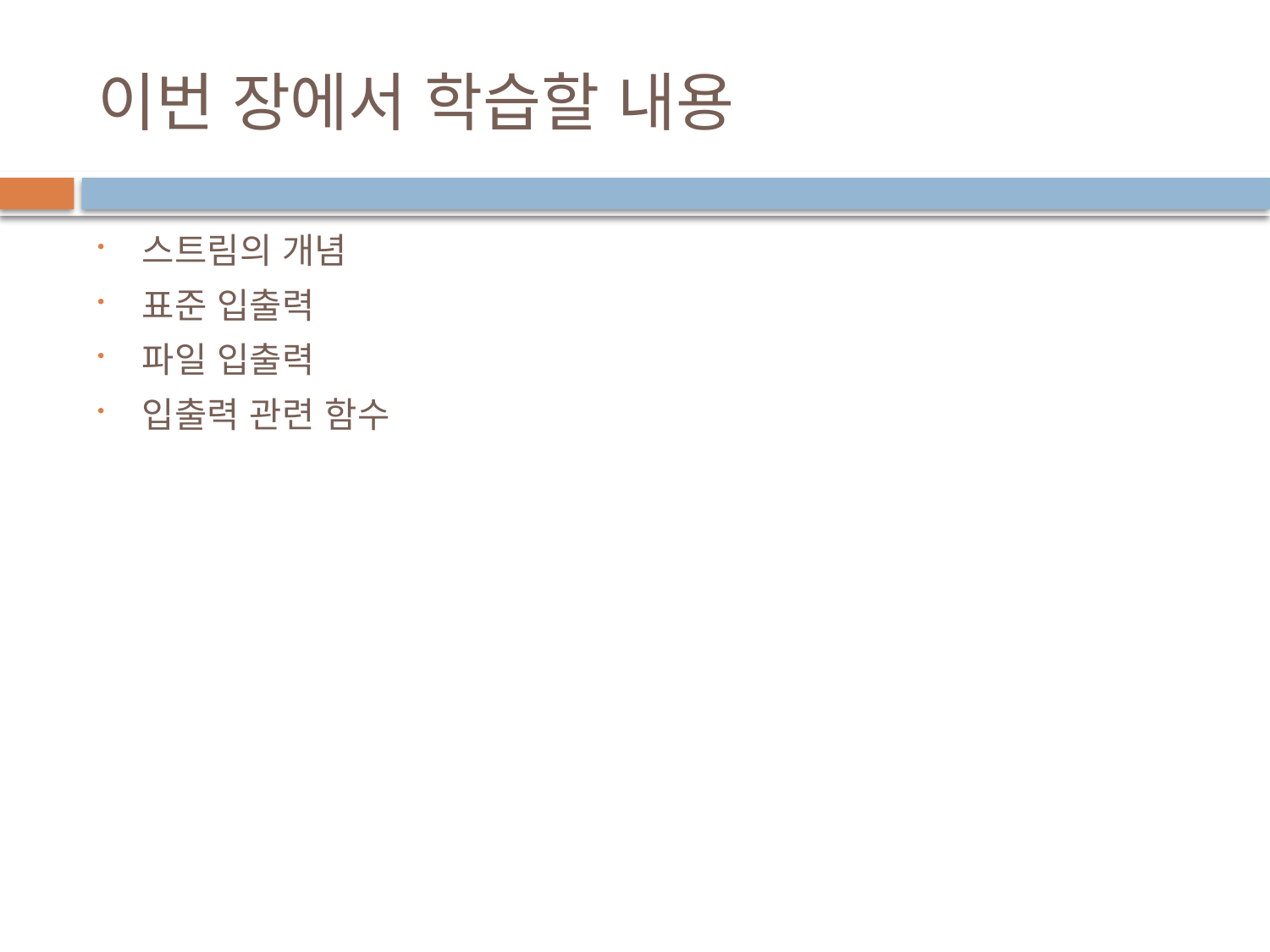

# 이번 장에서 학습할 내용
스트림의 개념
표준 입출력
파일 입출력
입출력 관련 함수